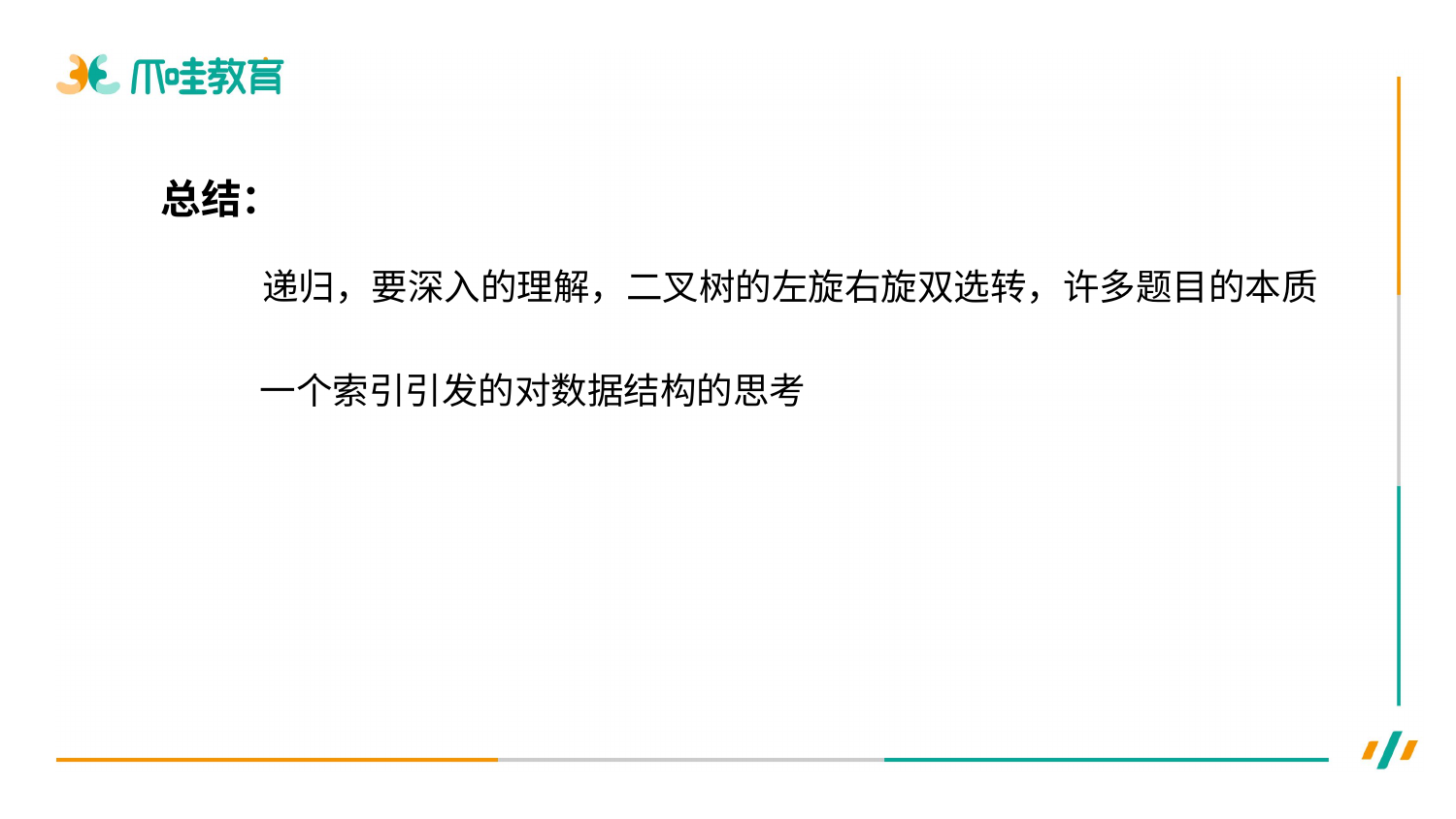

总结：
递归，要深入的理解，二叉树的左旋右旋双选转，许多题目的本质
一个索引引发的对数据结构的思考